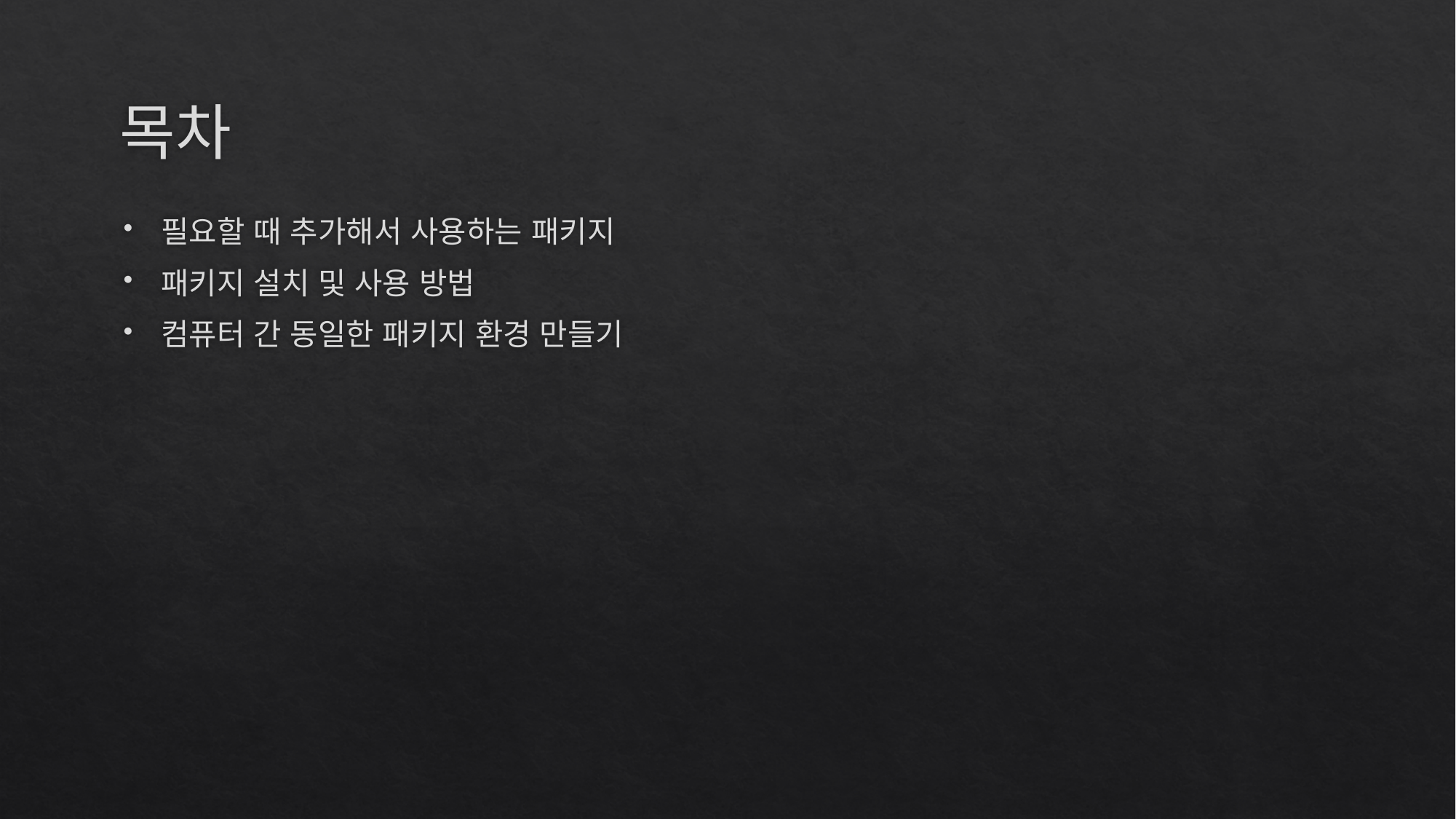

# 목차
필요할 때 추가해서 사용하는 패키지
패키지 설치 및 사용 방법
컴퓨터 간 동일한 패키지 환경 만들기